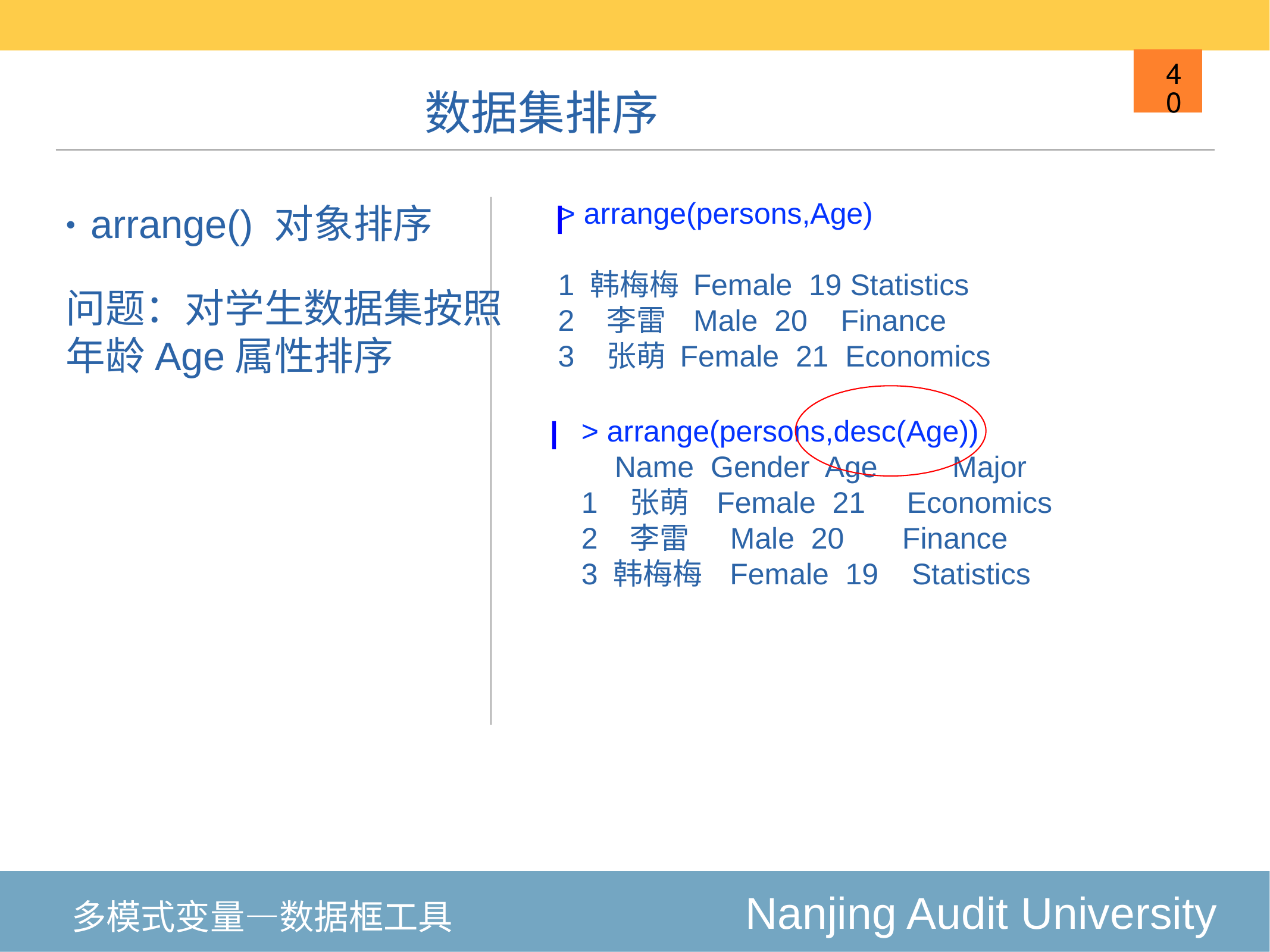

数据集排序
40
> arrange(persons,Age)
    Name Gender Age      Major
1 韩梅梅 Female  19 Statistics
2   李雷   Male  20    Finance
3   张萌 Female  21  Economics
|
arrange() 对象排序
问题：对学生数据集按照年龄Age属性排序

> arrange(persons,desc(Age))
    Name  Gender  Age         Major
1   张萌   Female  21     Economics
2   李雷     Male  20       Finance
3 韩梅梅   Female  19    Statistics
|
多模式变量—数据框工具